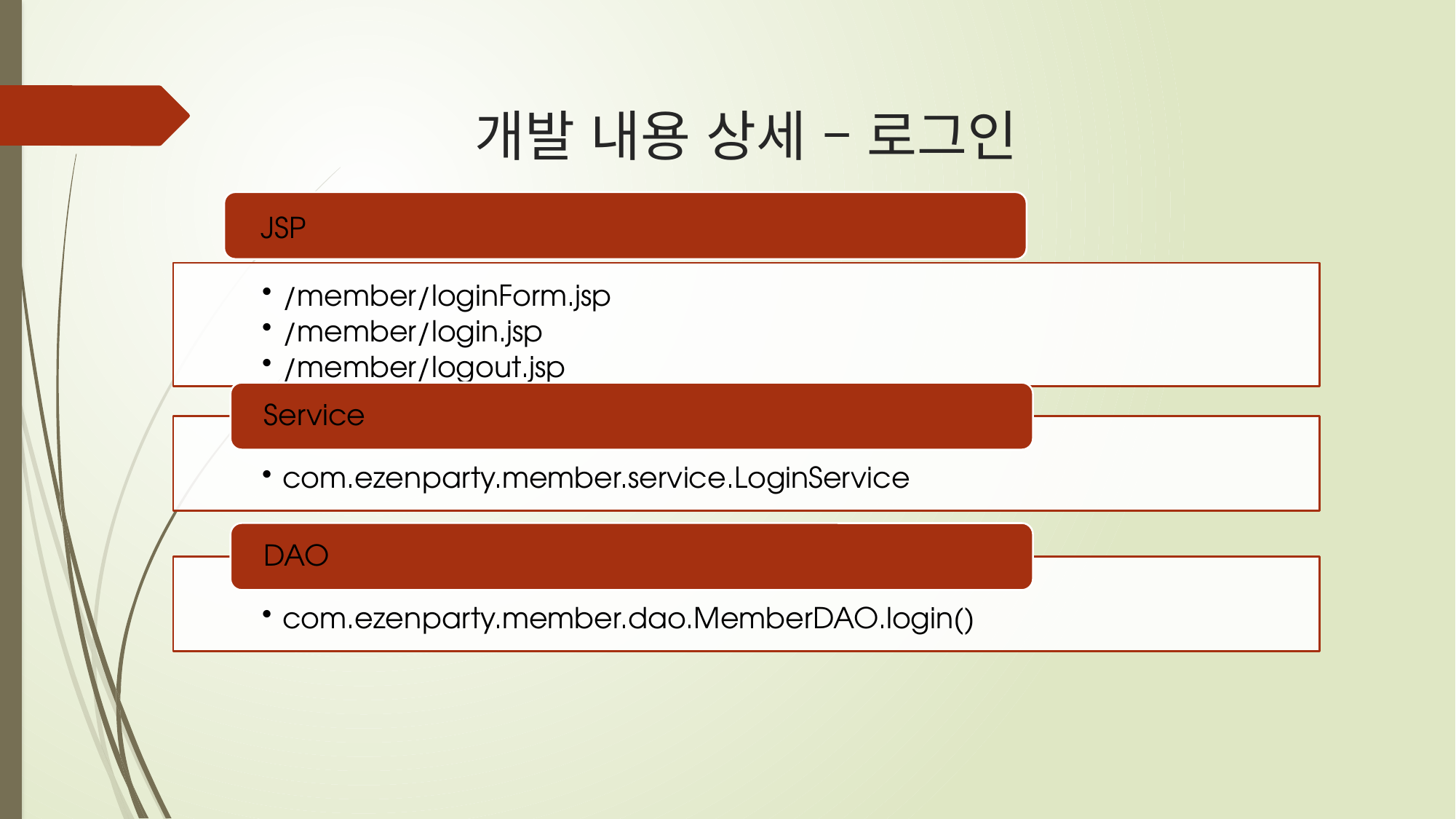

# 개발 내용 상세 – 로그인

JSP
/member/loginForm.jsp
/member/login.jsp
/member/logout.jsp

Service

com.ezenparty.member.service.LoginService

DAO

com.ezenparty.member.dao.MemberDAO.login()